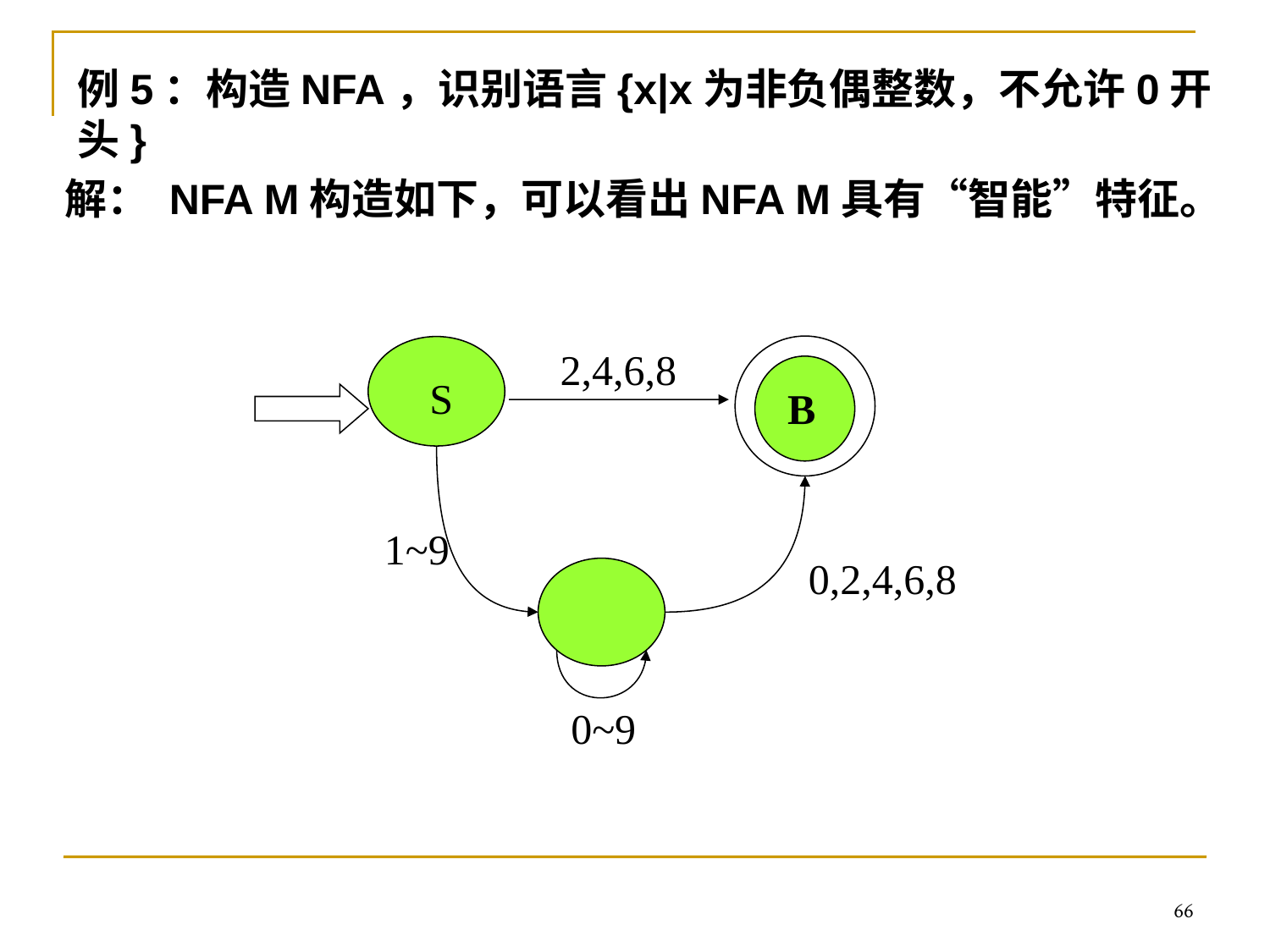

例5：构造NFA，识别语言{x|x为非负偶整数，不允许0开头}
解： NFA M构造如下，可以看出NFA M具有“智能”特征。

2,4,6,8

S

B

1~9
0,2,4,6,8

0~9
66